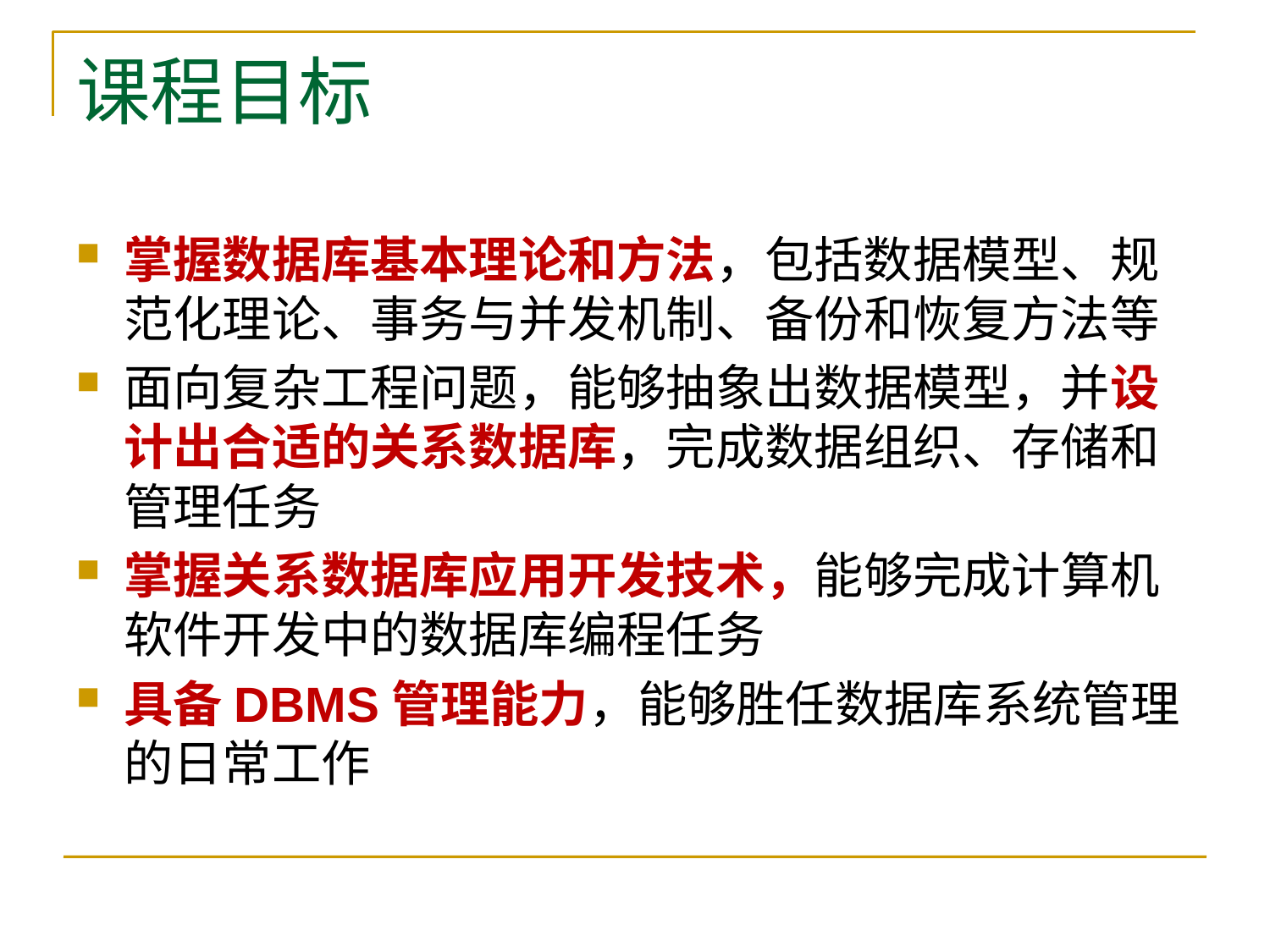

# 课程目标
掌握数据库基本理论和方法，包括数据模型、规范化理论、事务与并发机制、备份和恢复方法等
面向复杂工程问题，能够抽象出数据模型，并设计出合适的关系数据库，完成数据组织、存储和管理任务
掌握关系数据库应用开发技术，能够完成计算机软件开发中的数据库编程任务
具备DBMS管理能力，能够胜任数据库系统管理的日常工作